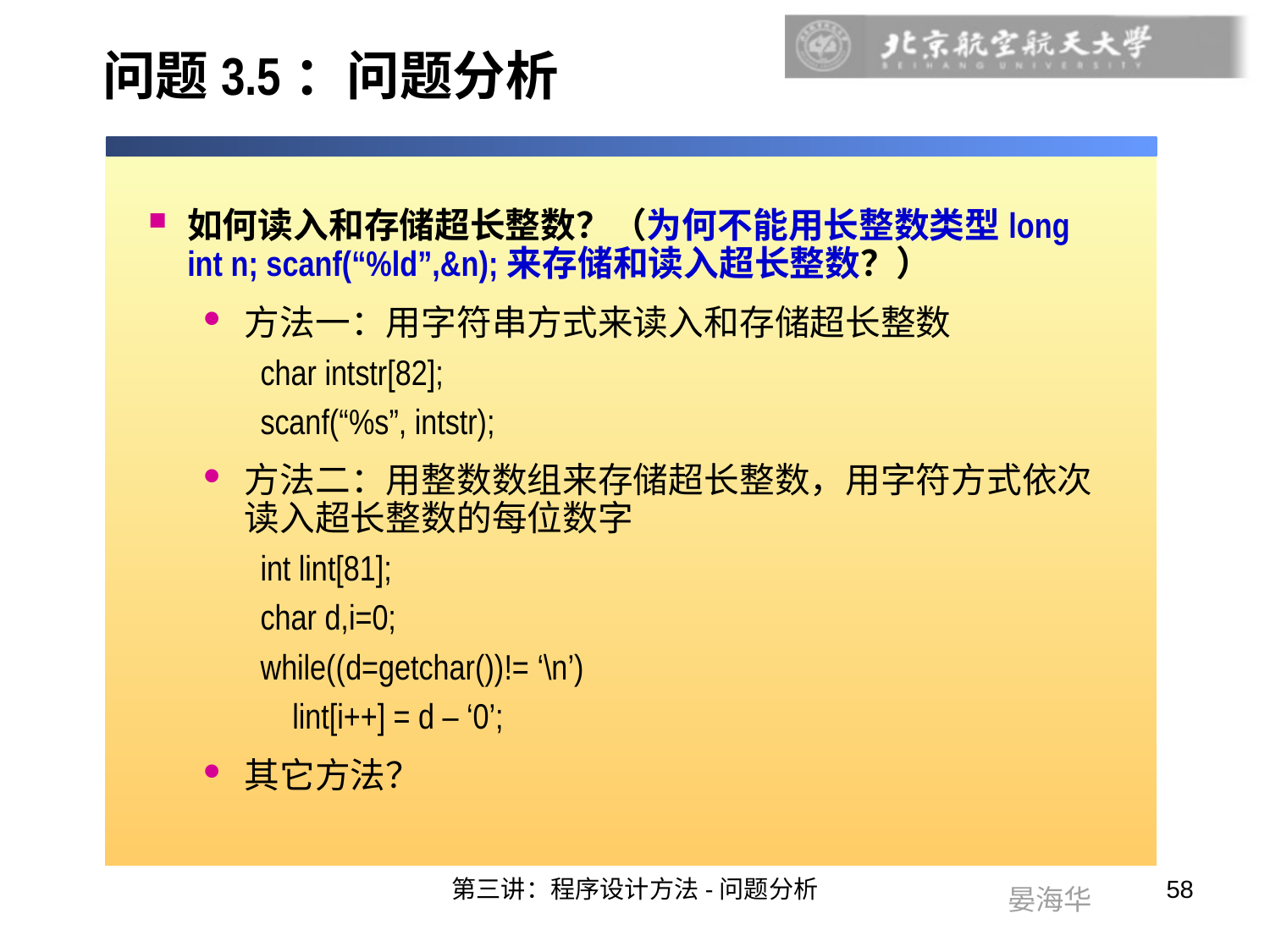

# 问题3.5：问题分析
如何读入和存储超长整数？（为何不能用长整数类型long int n; scanf(“%ld”,&n);来存储和读入超长整数？）
方法一：用字符串方式来读入和存储超长整数
char intstr[82];
scanf(“%s”, intstr);
方法二：用整数数组来存储超长整数，用字符方式依次读入超长整数的每位数字
int lint[81];
char d,i=0;
while((d=getchar())!= ‘\n’)
    lint[i++] = d – ‘0’;
其它方法？
第三讲：程序设计方法-问题分析
58